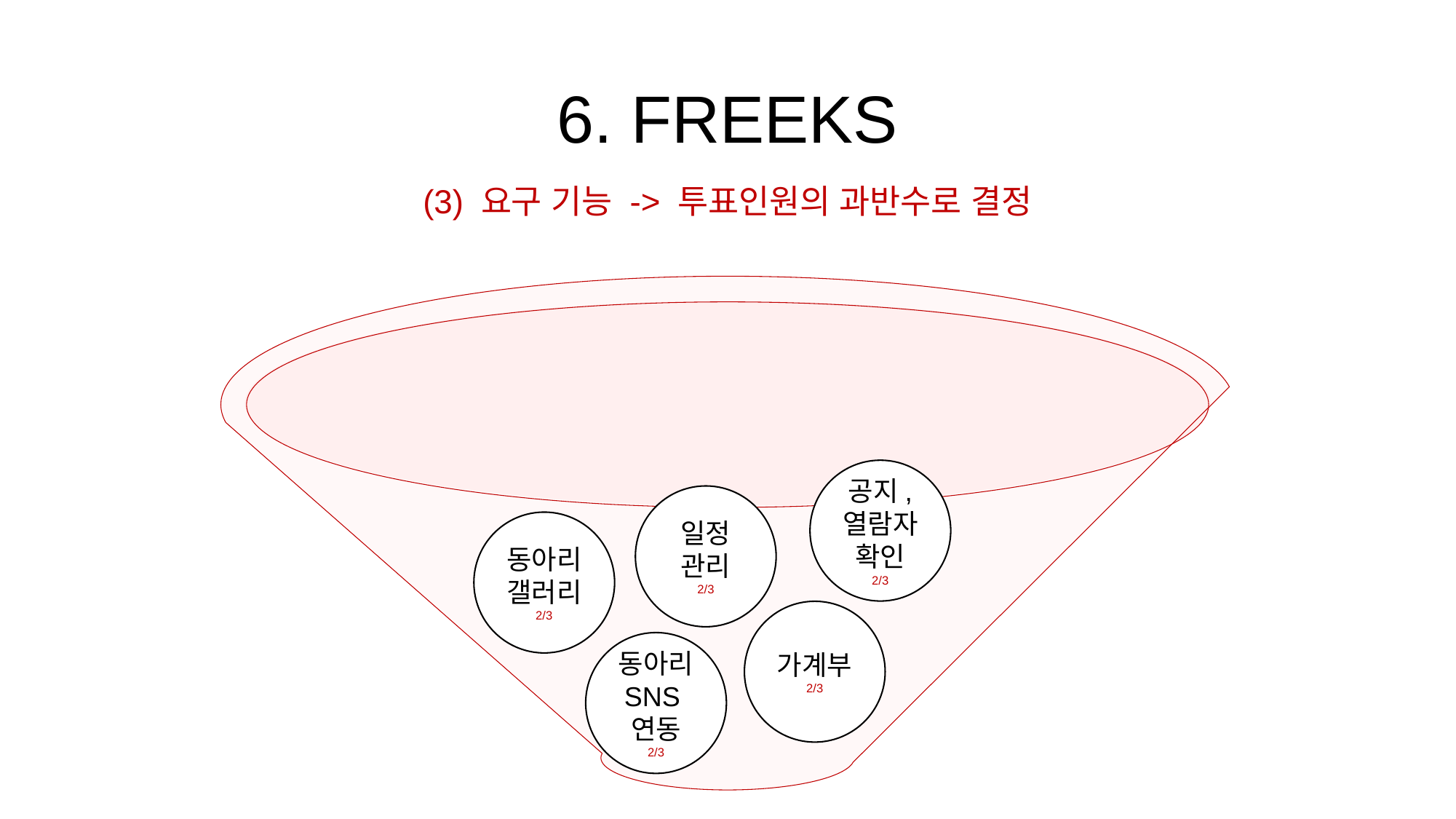

# 6. FREEKS
(3) 요구 기능 -> 투표인원의 과반수로 결정

공지, 열람자 확인
2/3
일정
관리
2/3
동아리
갤러리
2/3
가계부
2/3
동아리 SNS
연동
2/3